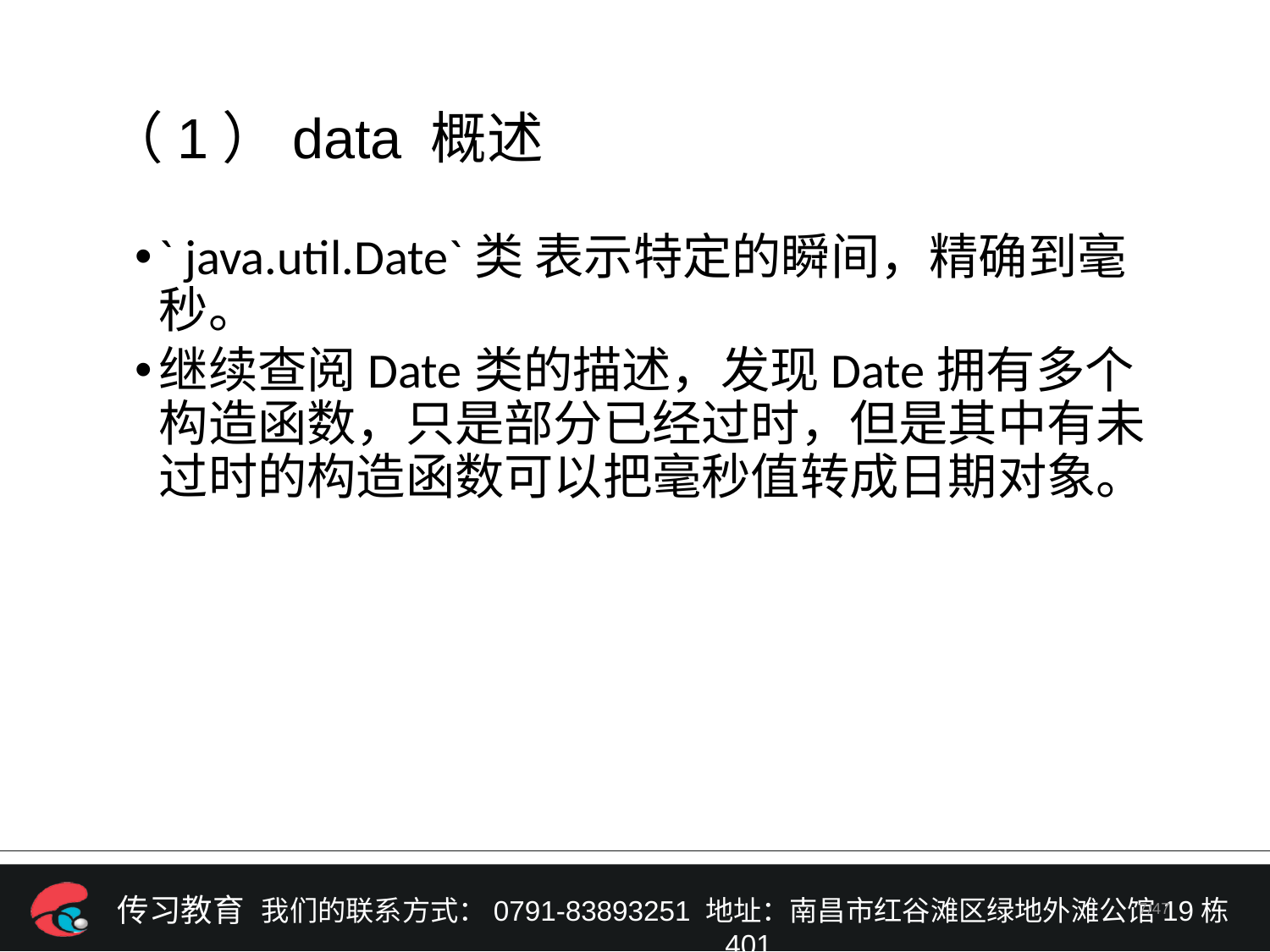

（1）data 概述
` java.util.Date`类 表示特定的瞬间，精确到毫秒。
继续查阅Date类的描述，发现Date拥有多个构造函数，只是部分已经过时，但是其中有未过时的构造函数可以把毫秒值转成日期对象。
7/47